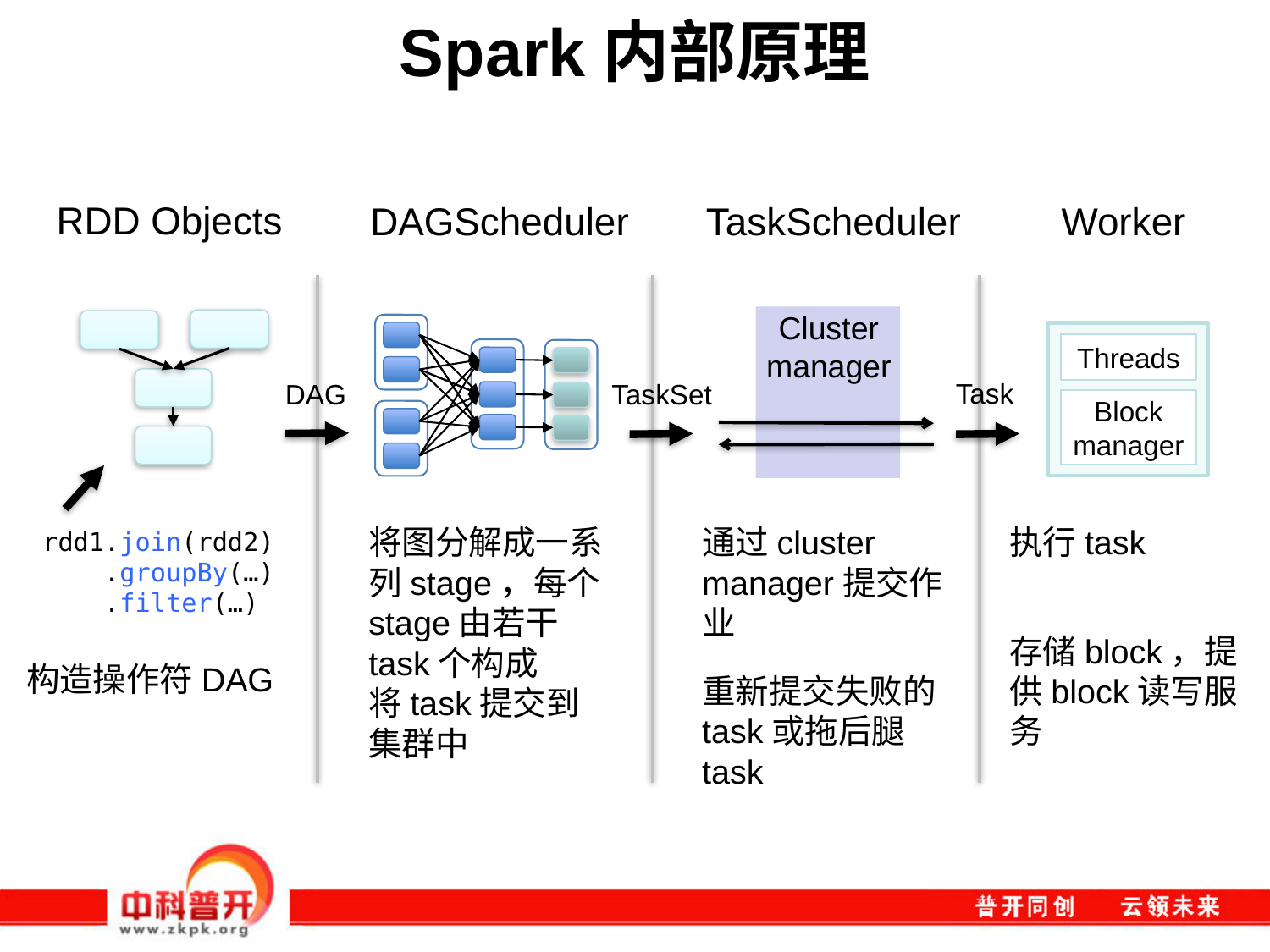

# Spark内部原理
RDD Objects
DAGScheduler

DAG

将图分解成一系列stage，每个stage由若干task个构成
将task提交到集群中
TaskScheduler
Cluster
manager

TaskSet
通过cluster manager提交作业

重新提交失败的task或拖后腿task
Worker

Threads
Block manager
Task
执行task
存储block，提供block读写服务

rdd1.join(rdd2)
    .groupBy(…)
    .filter(…)
构造操作符DAG